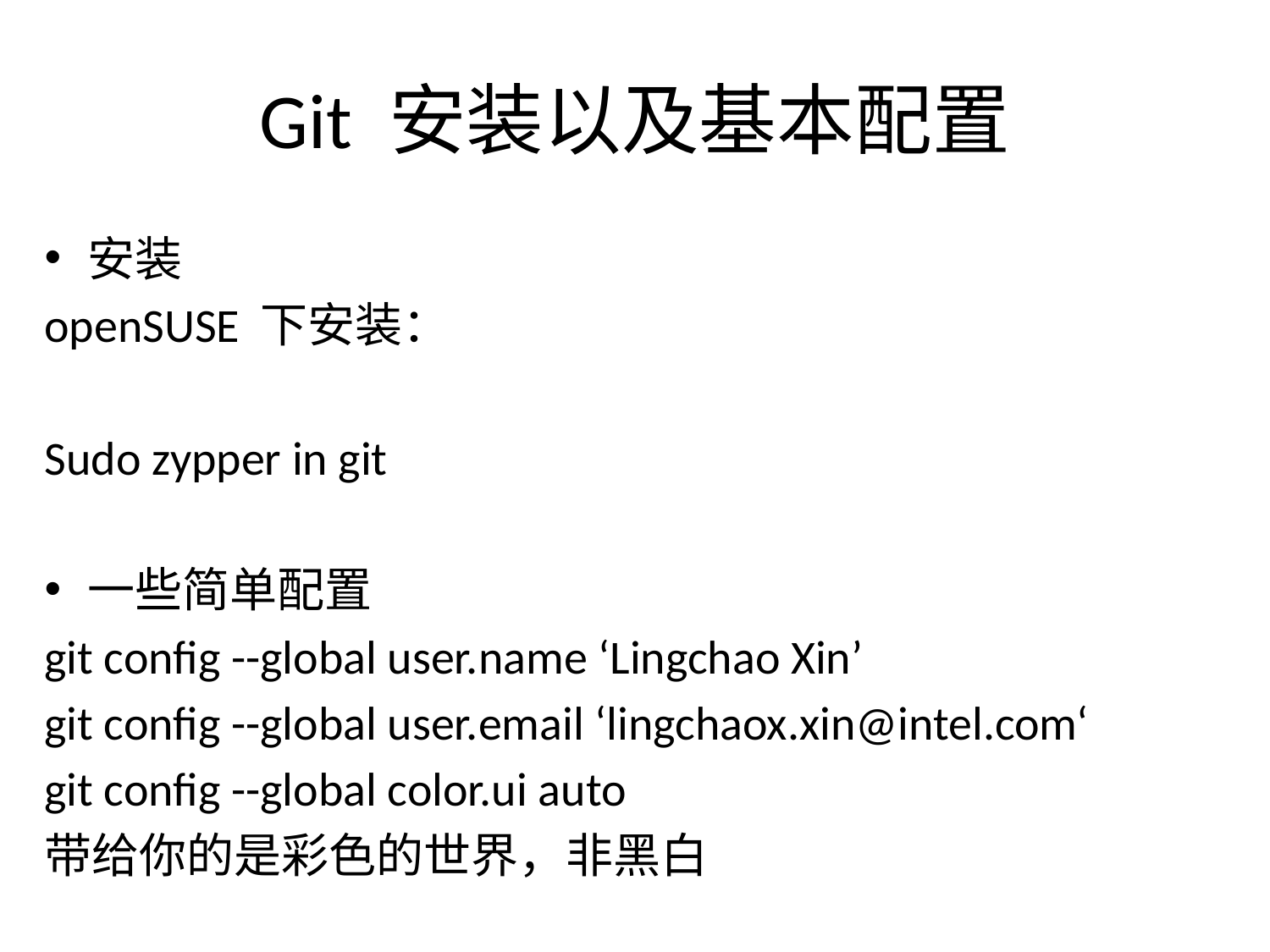

# Git 安装以及基本配置
安装
openSUSE 下安装：

Sudo zypper in git

一些简单配置
git config --global user.name ‘Lingchao Xin’
git config --global user.email ‘lingchaox.xin@intel.com‘
git config --global color.ui auto
带给你的是彩色的世界，非黑白